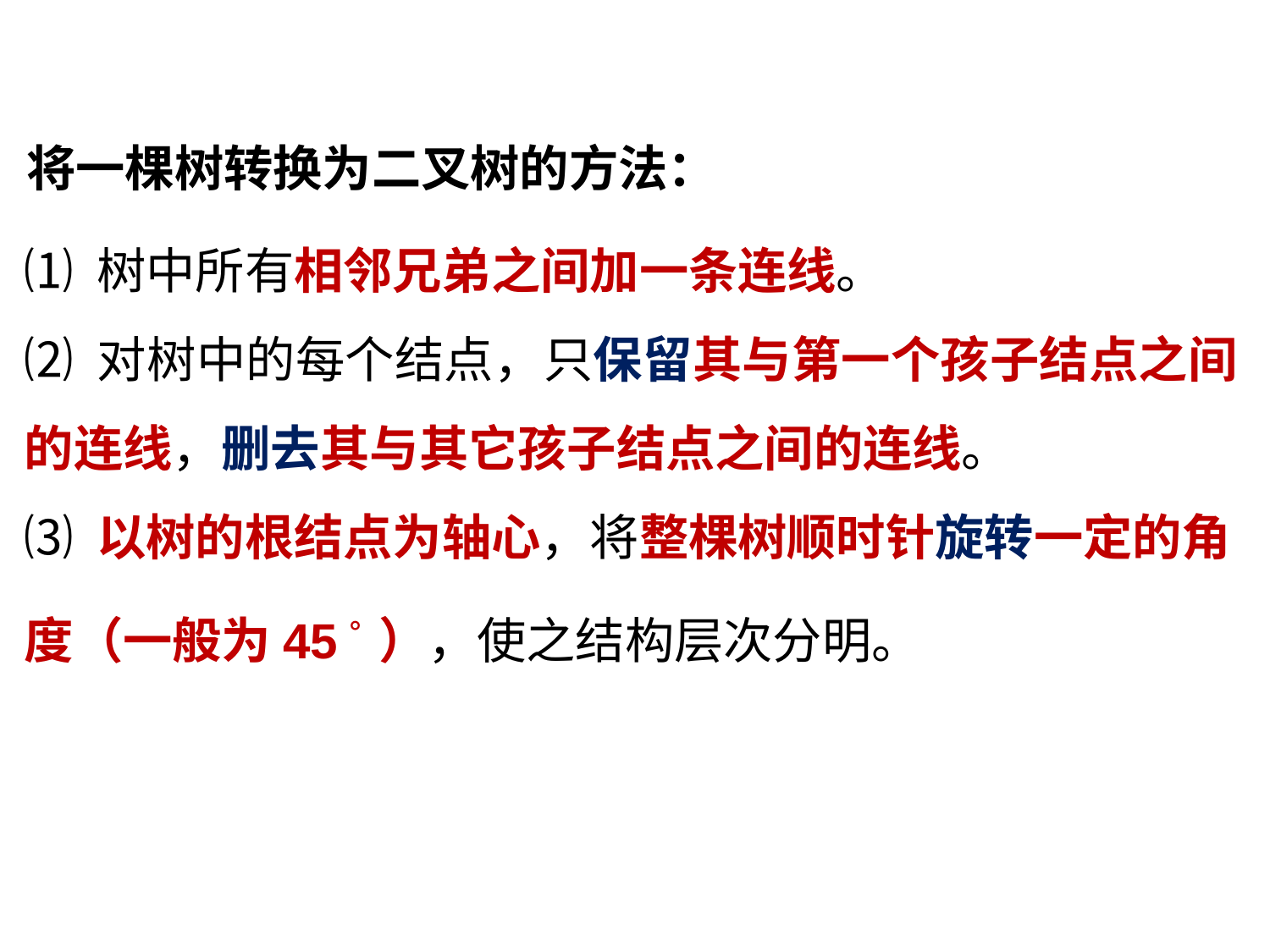

将一棵树转换为二叉树的方法：
⑴ 树中所有相邻兄弟之间加一条连线。
⑵ 对树中的每个结点，只保留其与第一个孩子结点之间的连线，删去其与其它孩子结点之间的连线。
⑶ 以树的根结点为轴心，将整棵树顺时针旋转一定的角度（一般为45。），使之结构层次分明。